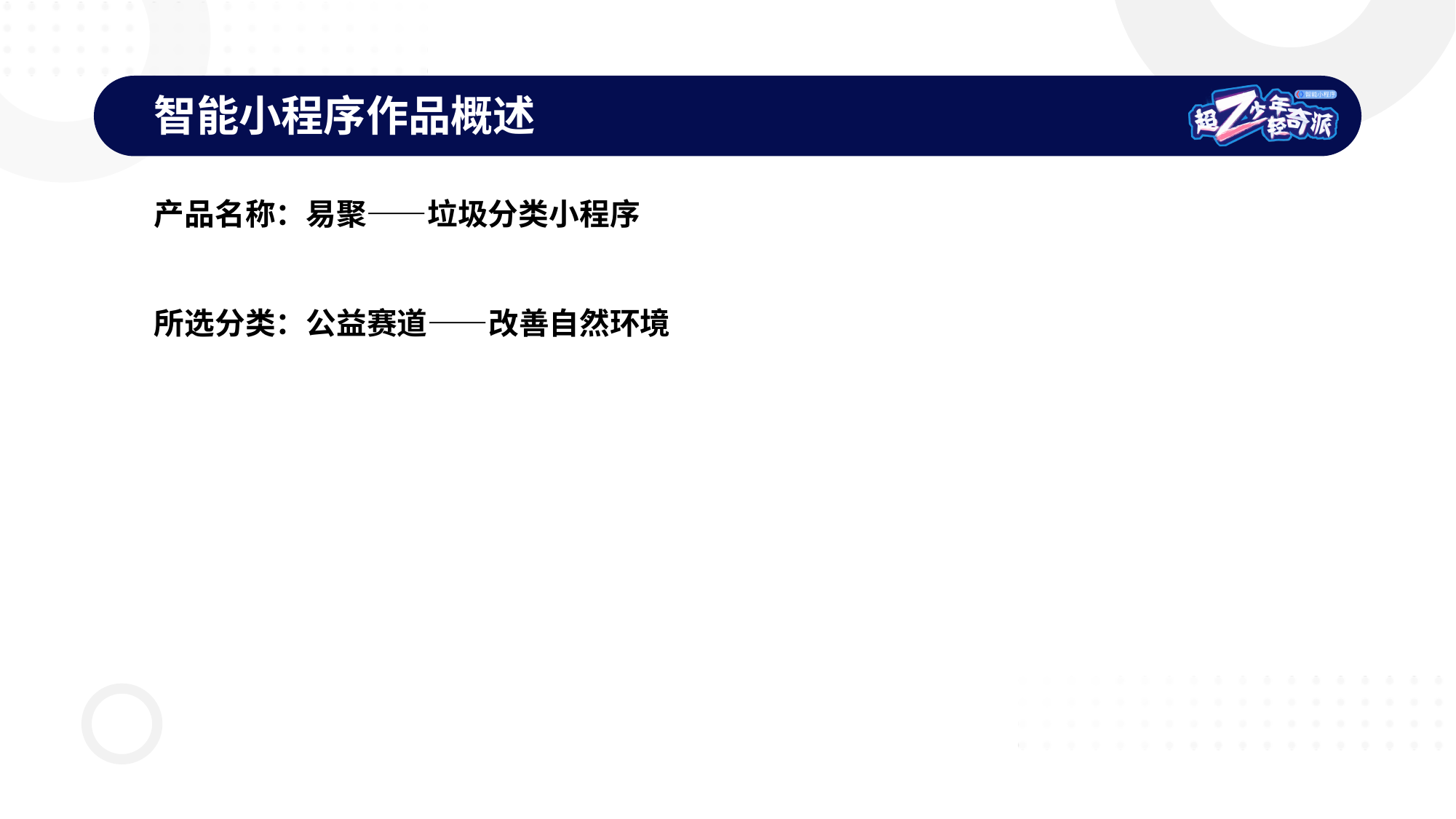

智能小程序作品概述

产品名称：易聚——垃圾分类小程序

所选分类：公益赛道——改善自然环境